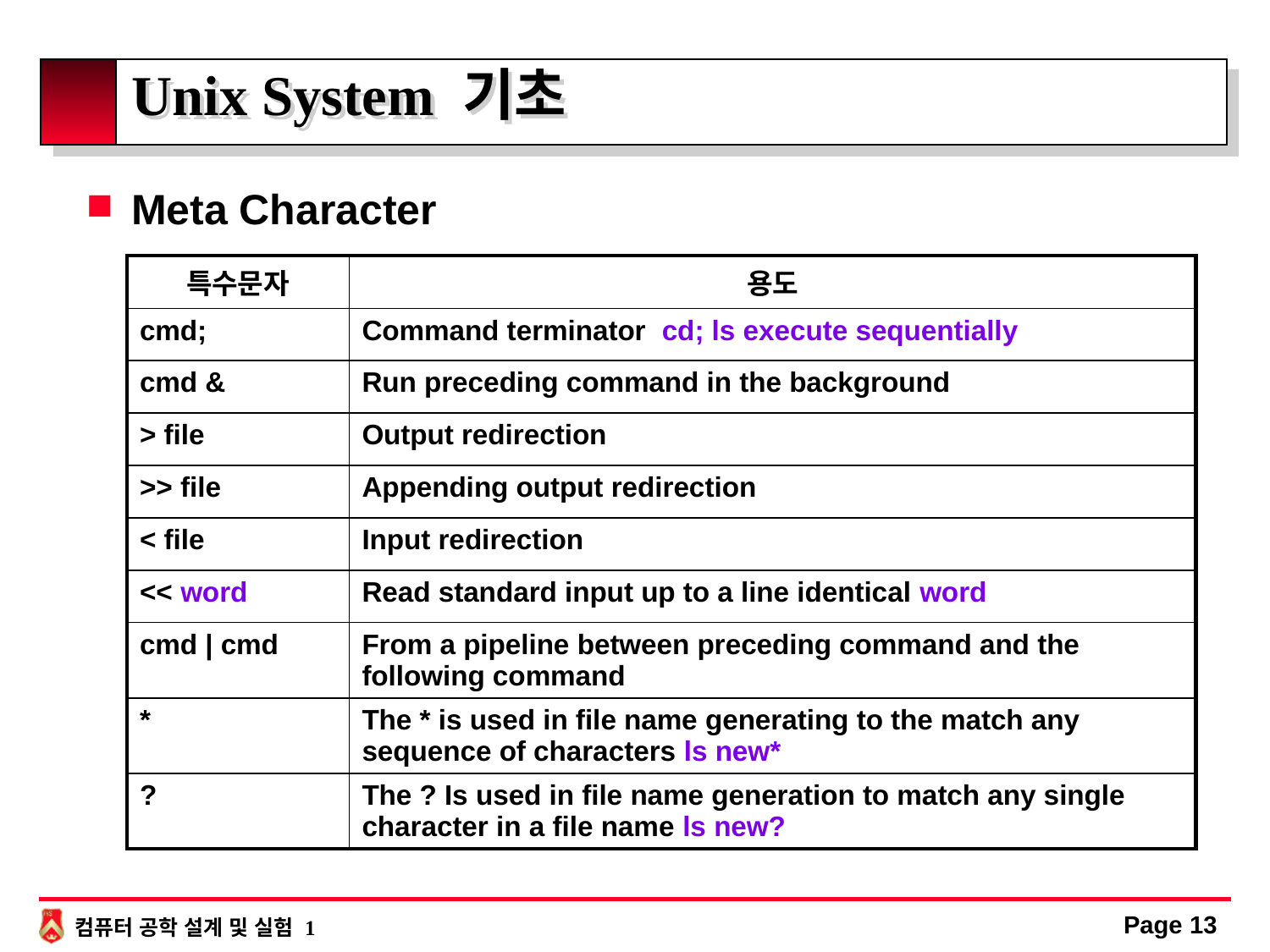

# Unix System 기초
Meta Character
| 특수문자 | 용도 |
| --- | --- |
| cmd; | Command terminator cd; ls execute sequentially |
| cmd & | Run preceding command in the background |
| > file | Output redirection |
| >> file | Appending output redirection |
| < file | Input redirection |
| << word | Read standard input up to a line identical word |
| cmd | cmd | From a pipeline between preceding command and the following command |
| \* | The \* is used in file name generating to the match any sequence of characters ls new\* |
| ? | The ? Is used in file name generation to match any single character in a file name ls new? |
Page 13